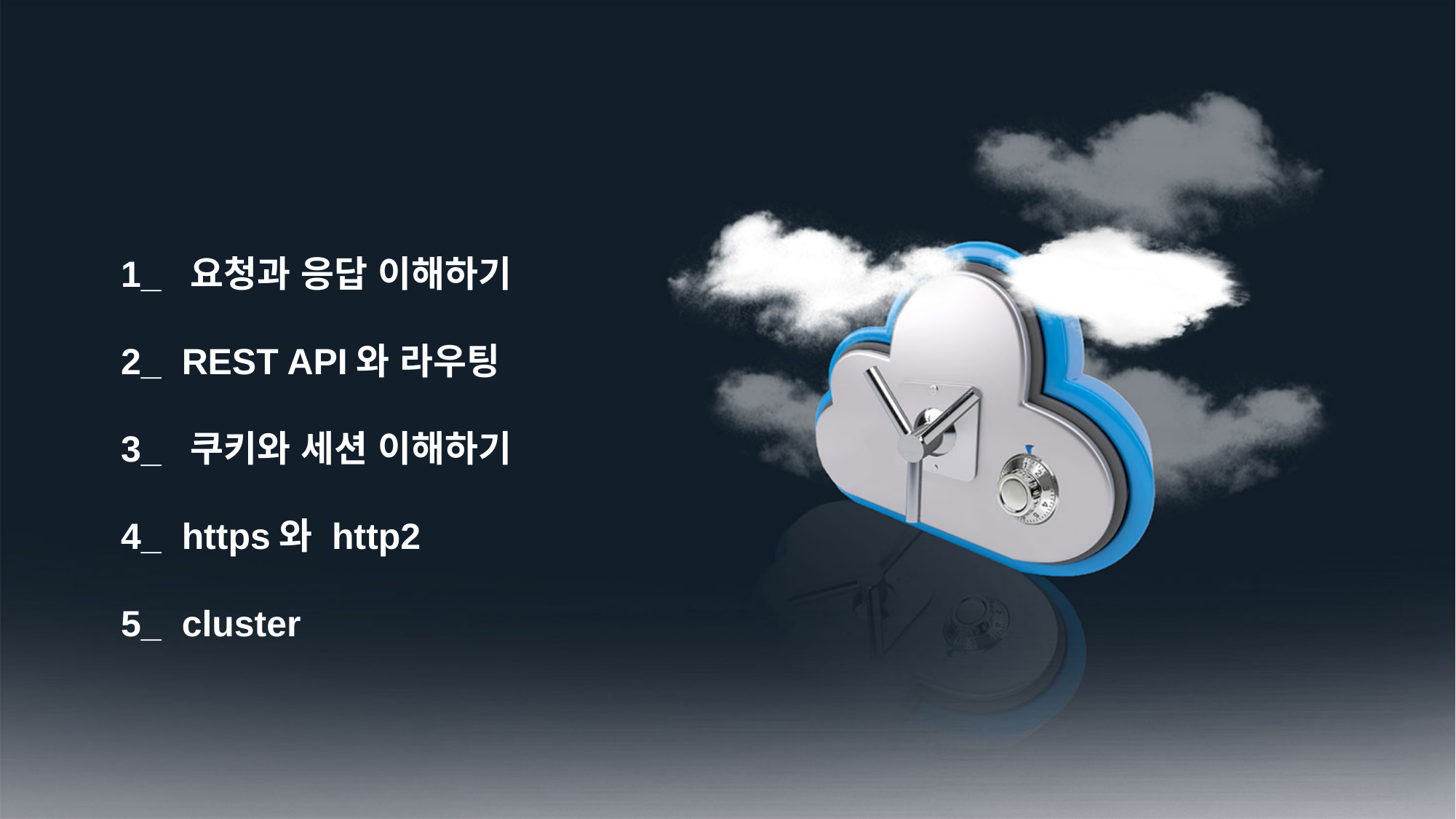

모듈로 서버 만들기
1_  요청과 응답 이해하기
2_  REST API와 라우팅
3_  쿠키와 세션 이해하기
4_  https와 http2
5_  cluster